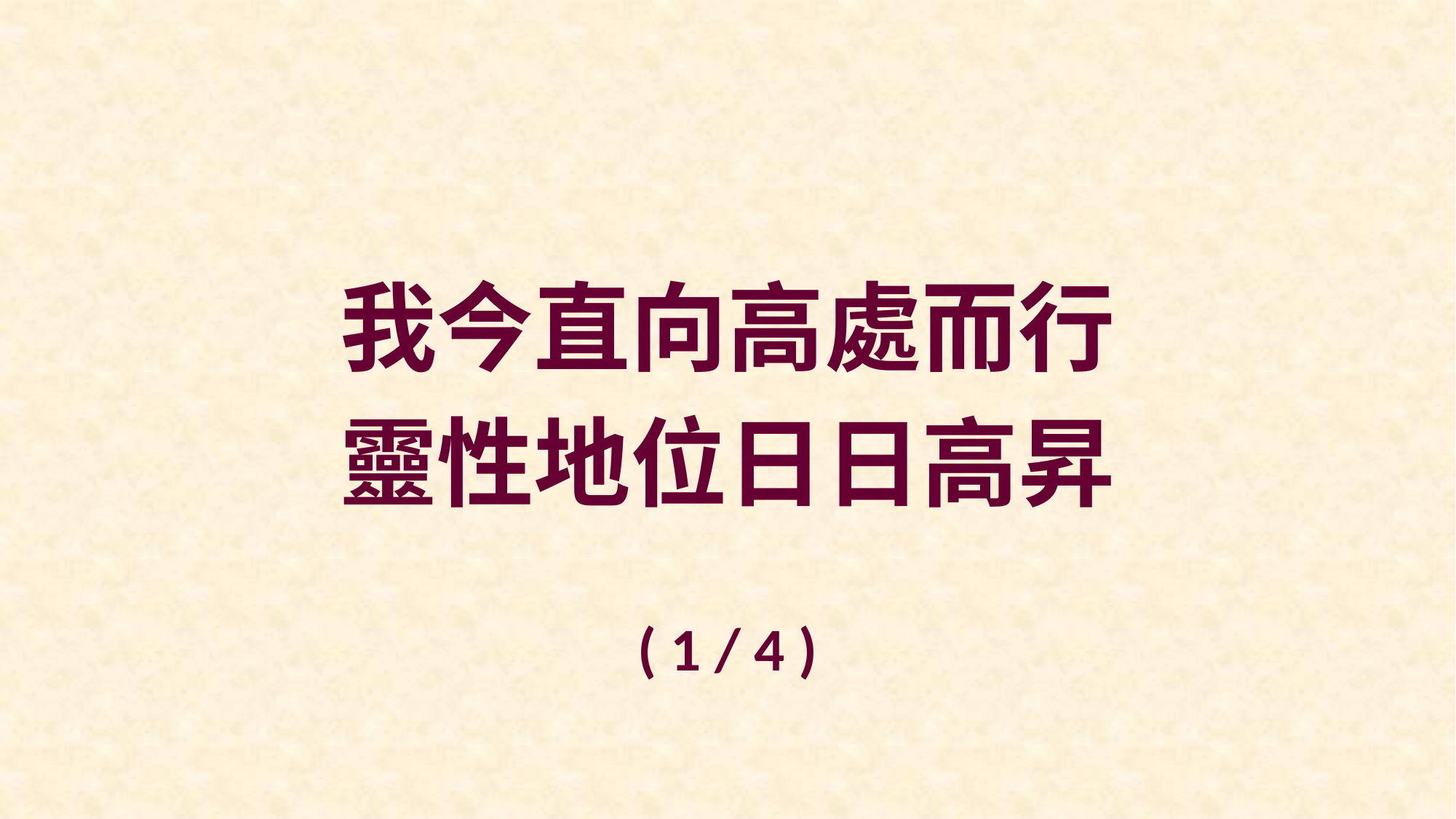

我今直向高處而行
靈性地位日日高昇
( 1 / 4 )